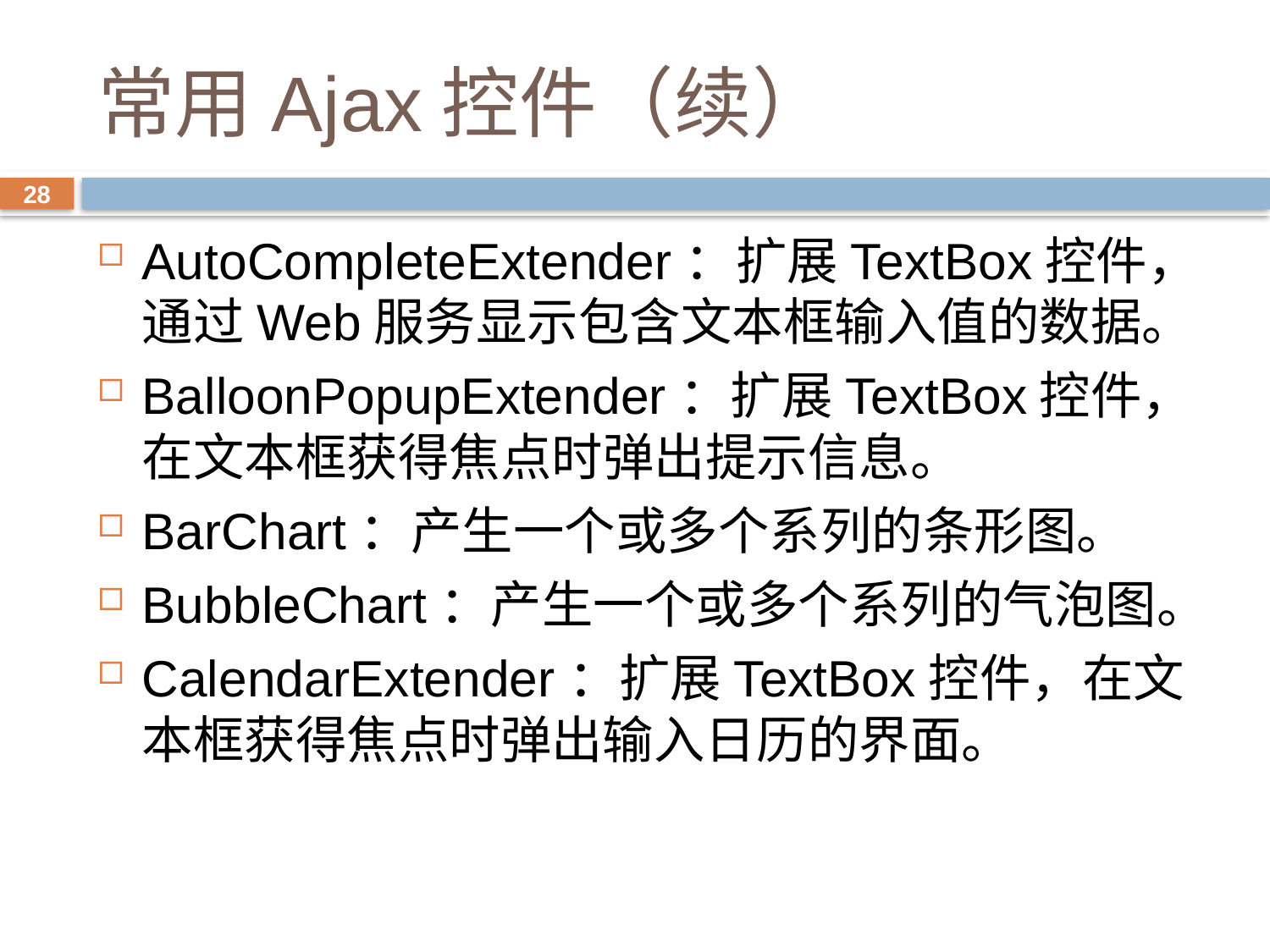

# 常用Ajax控件（续）
28
AutoCompleteExtender：扩展TextBox控件，通过Web服务显示包含文本框输入值的数据。
BalloonPopupExtender：扩展TextBox控件，在文本框获得焦点时弹出提示信息。
BarChart：产生一个或多个系列的条形图。
BubbleChart：产生一个或多个系列的气泡图。
CalendarExtender：扩展TextBox控件，在文本框获得焦点时弹出输入日历的界面。